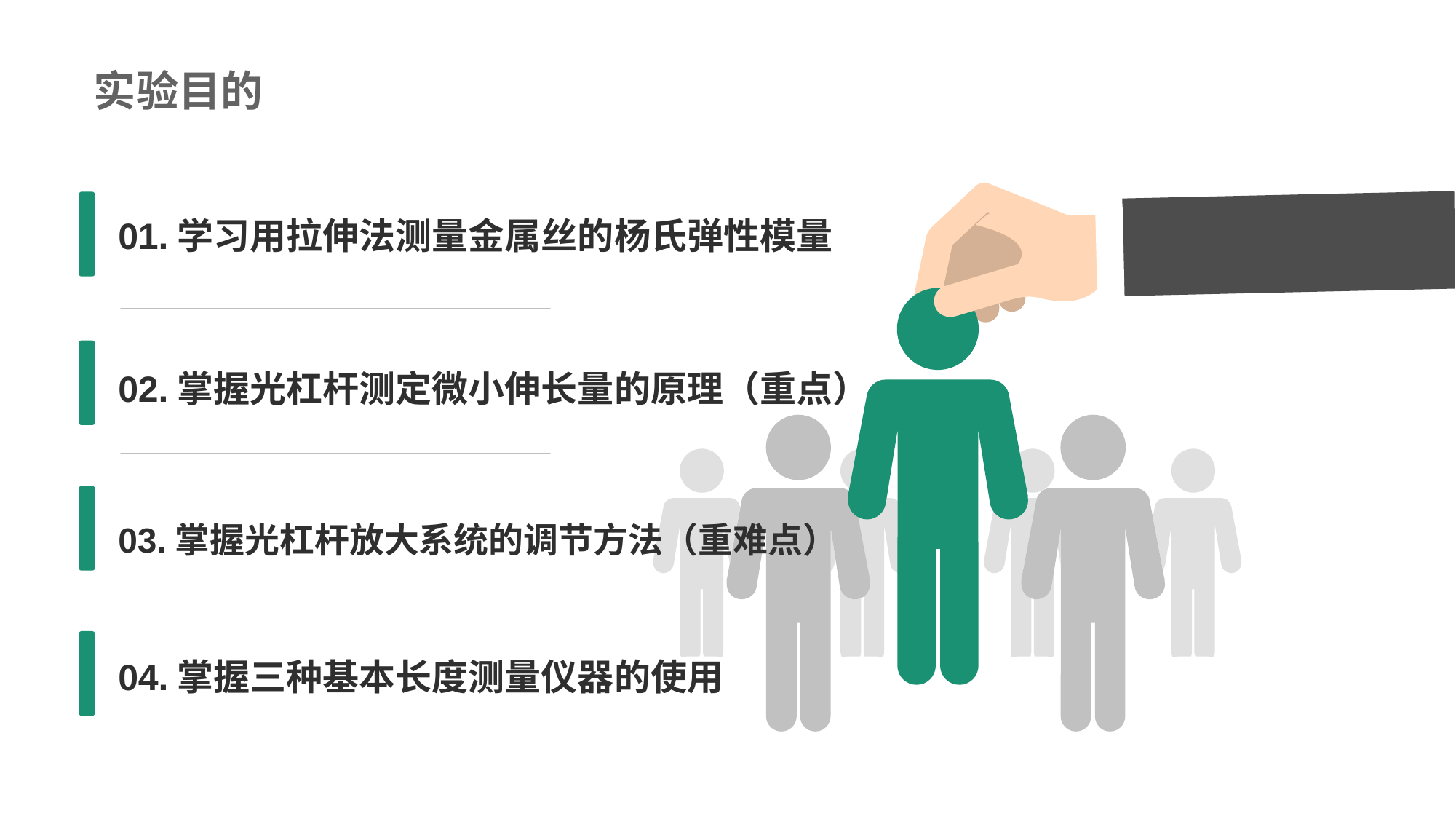

# 实验目的

01.学习用拉伸法测量金属丝的杨氏弹性模量

02.掌握光杠杆测定微小伸长量的原理（重点）

03.掌握光杠杆放大系统的调节方法（重难点）

04.掌握三种基本长度测量仪器的使用